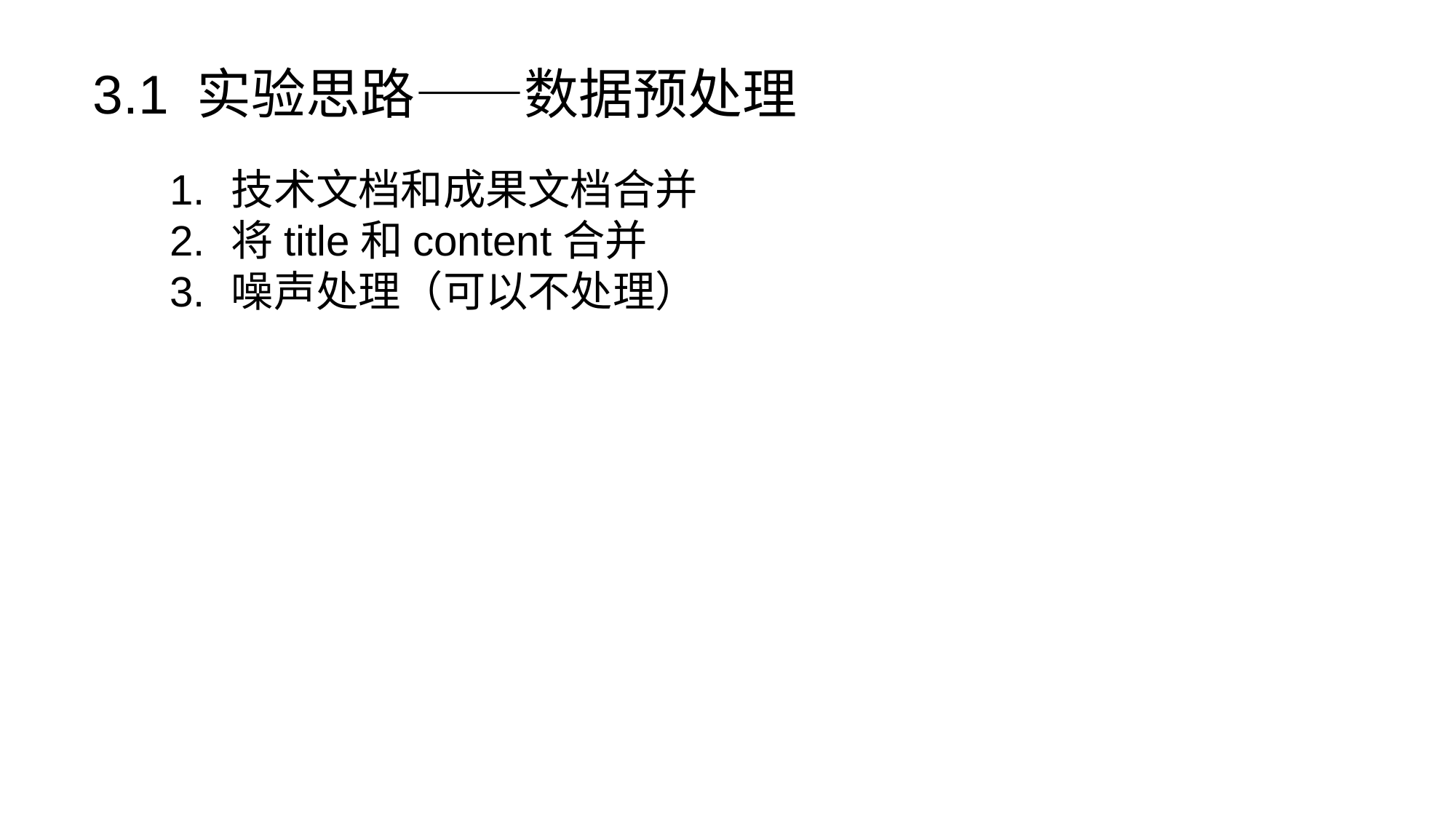

3.1 实验思路——数据预处理
技术文档和成果文档合并
将title和content合并
噪声处理（可以不处理）